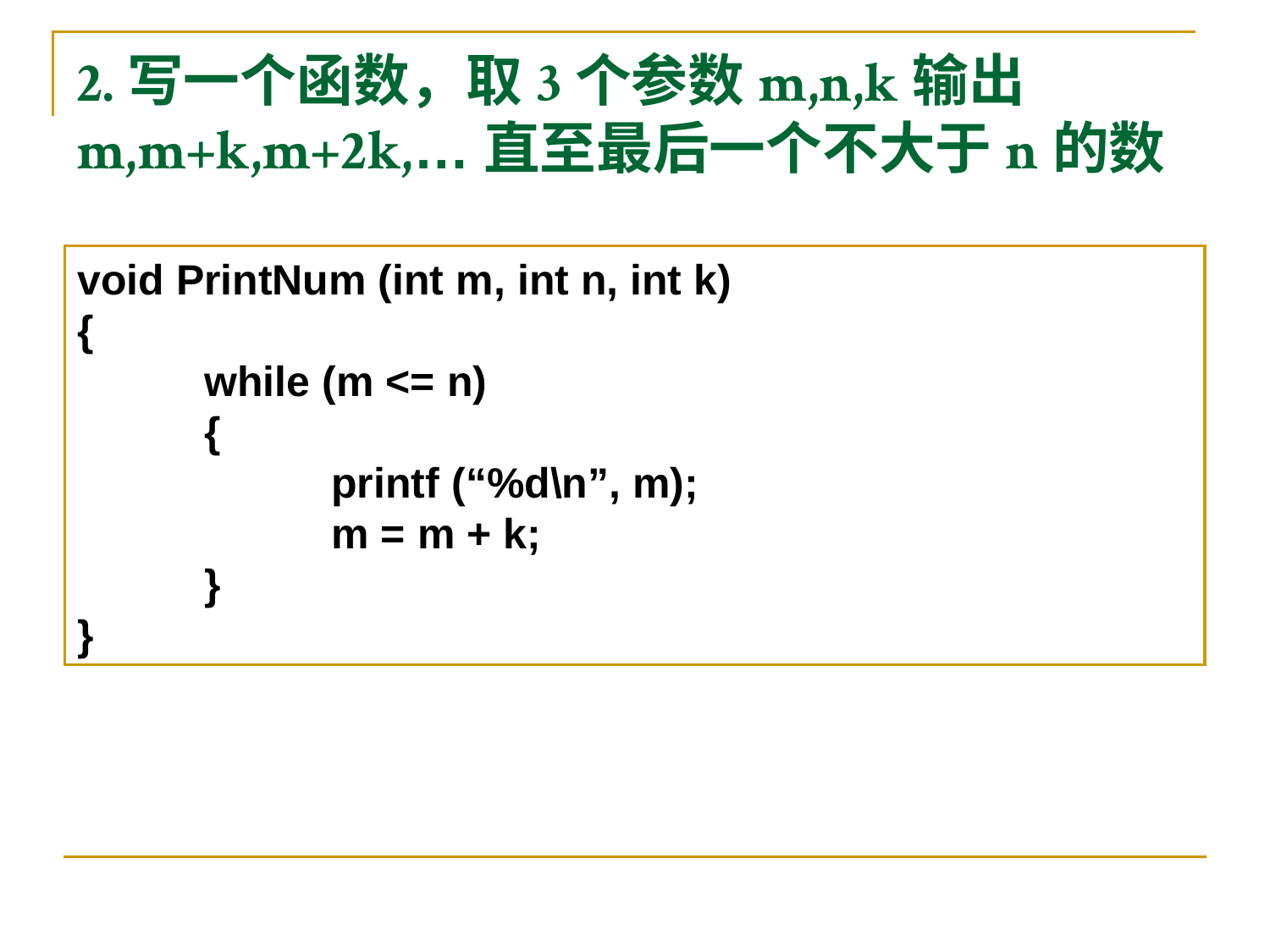

# 2.写一个函数，取3个参数m,n,k输出m,m+k,m+2k,…直至最后一个不大于n的数
void PrintNum (int m, int n, int k)
{
	while (m <= n)
	{
		printf (“%d\n”, m);
		m = m + k;
	}
}